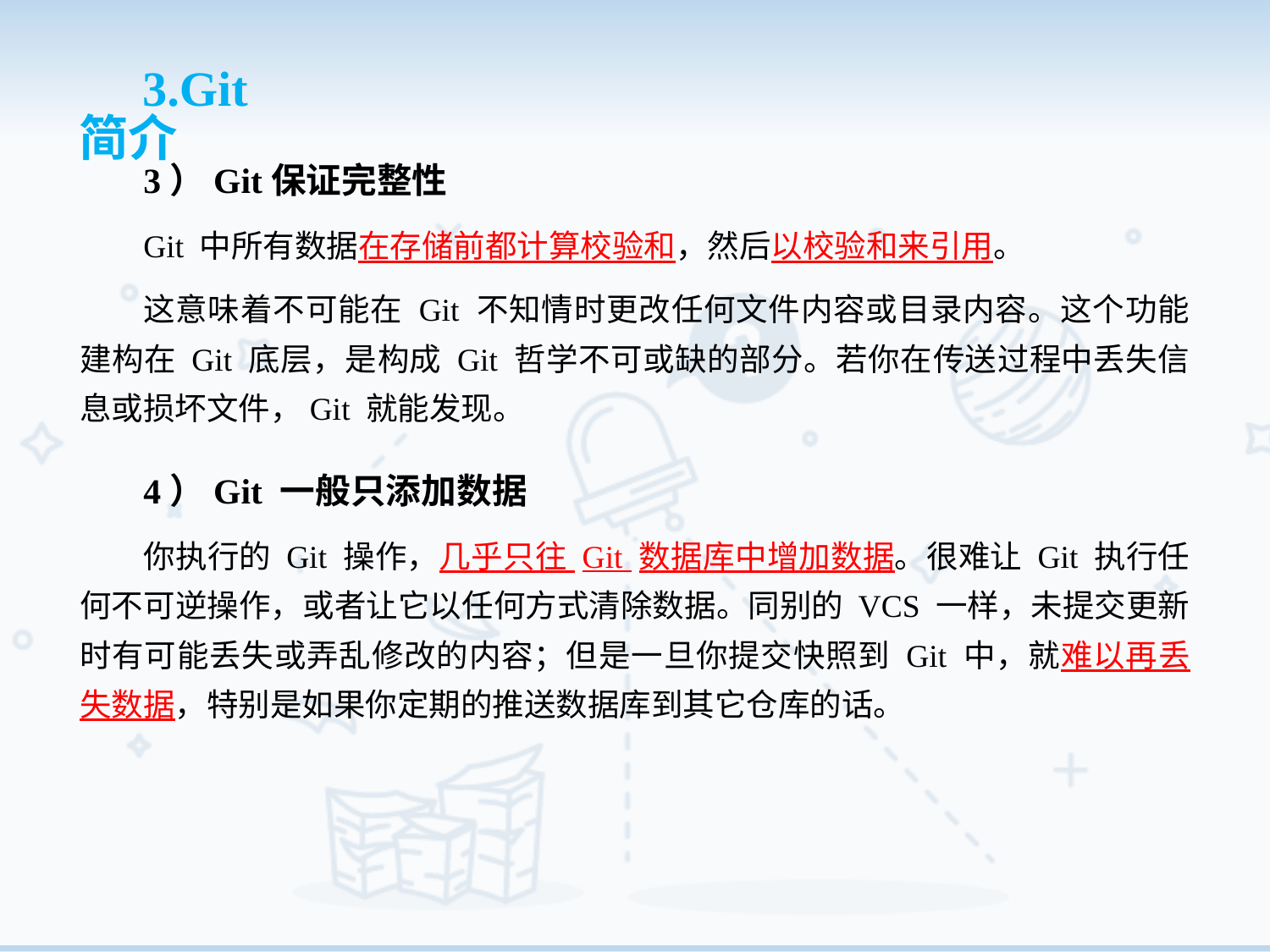

3.Git 简介
3）Git保证完整性
Git 中所有数据在存储前都计算校验和，然后以校验和来引用。
这意味着不可能在 Git 不知情时更改任何文件内容或目录内容。这个功能建构在 Git 底层，是构成 Git 哲学不可或缺的部分。若你在传送过程中丢失信息或损坏文件，Git 就能发现。
4）Git 一般只添加数据
你执行的 Git 操作，几乎只往 Git 数据库中增加数据。很难让 Git 执行任何不可逆操作，或者让它以任何方式清除数据。同别的 VCS 一样，未提交更新时有可能丢失或弄乱修改的内容；但是一旦你提交快照到 Git 中，就难以再丢失数据，特别是如果你定期的推送数据库到其它仓库的话。